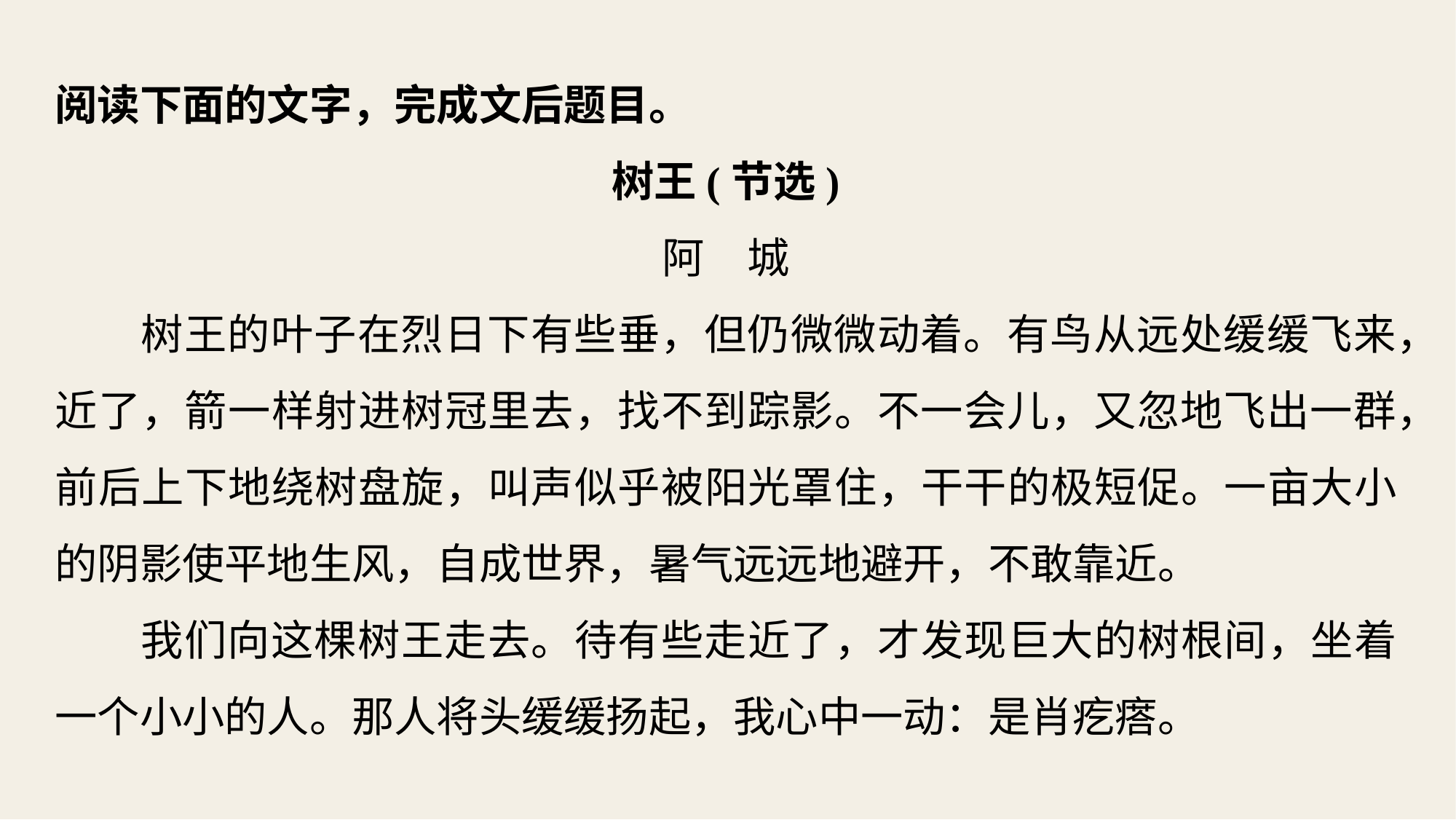

阅读下面的文字，完成文后题目。
树王(节选)
阿　城
树王的叶子在烈日下有些垂，但仍微微动着。有鸟从远处缓缓飞来，近了，箭一样射进树冠里去，找不到踪影。不一会儿，又忽地飞出一群，前后上下地绕树盘旋，叫声似乎被阳光罩住，干干的极短促。一亩大小的阴影使平地生风，自成世界，暑气远远地避开，不敢靠近。
我们向这棵树王走去。待有些走近了，才发现巨大的树根间，坐着一个小小的人。那人将头缓缓扬起，我心中一动：是肖疙瘩。